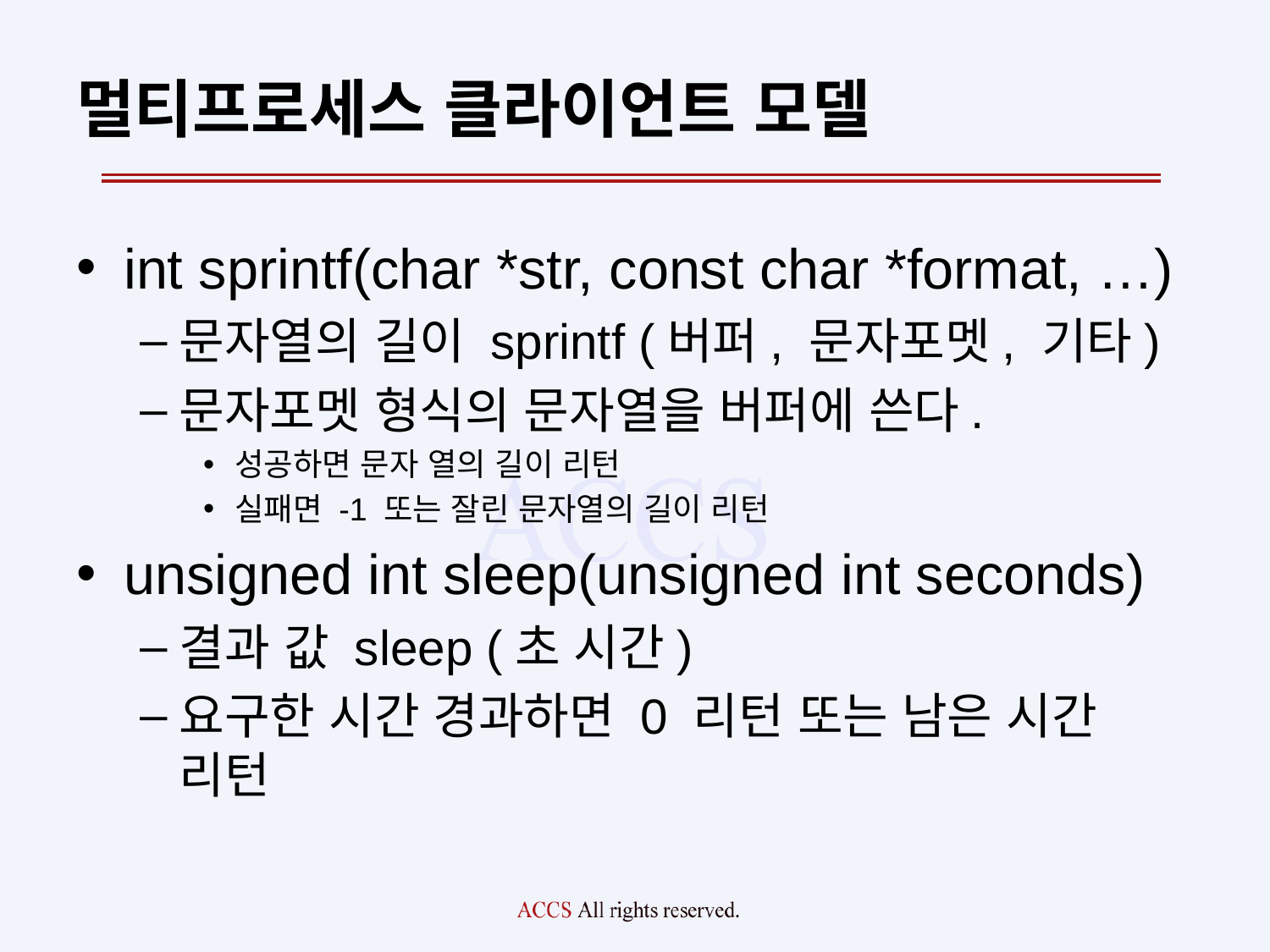

# 멀티프로세스 클라이언트 모델
int sprintf(char *str, const char *format, …)
문자열의 길이 sprintf (버퍼, 문자포멧, 기타)
문자포멧 형식의 문자열을 버퍼에 쓴다.
성공하면 문자 열의 길이 리턴
실패면 -1 또는 잘린 문자열의 길이 리턴
unsigned int sleep(unsigned int seconds)
결과 값 sleep (초 시간)
요구한 시간 경과하면 0 리턴 또는 남은 시간 리턴